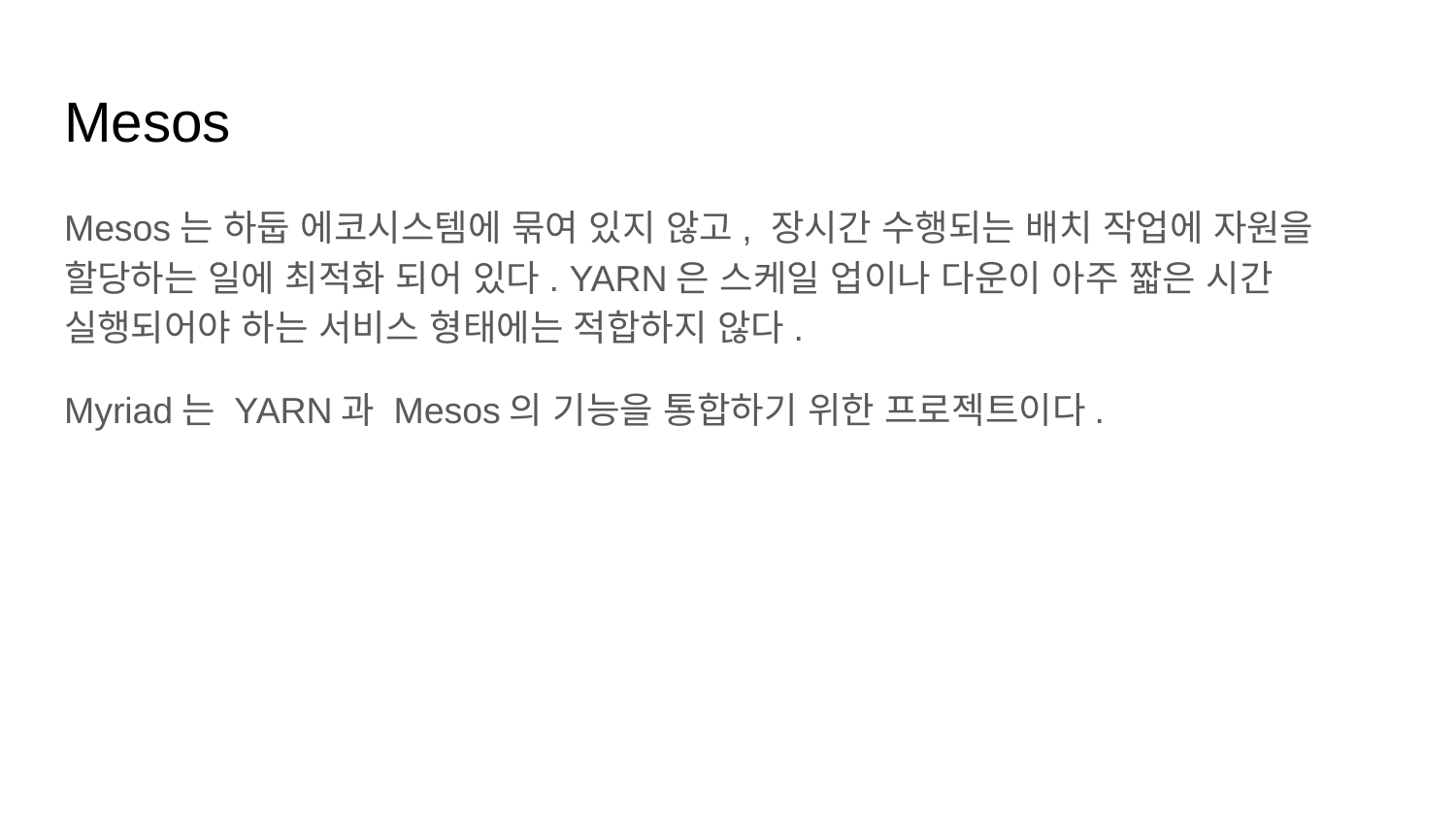

# Mesos
Mesos는 하둡 에코시스템에 묶여 있지 않고, 장시간 수행되는 배치 작업에 자원을 할당하는 일에 최적화 되어 있다. YARN은 스케일 업이나 다운이 아주 짧은 시간 실행되어야 하는 서비스 형태에는 적합하지 않다.
Myriad는 YARN과 Mesos의 기능을 통합하기 위한 프로젝트이다.